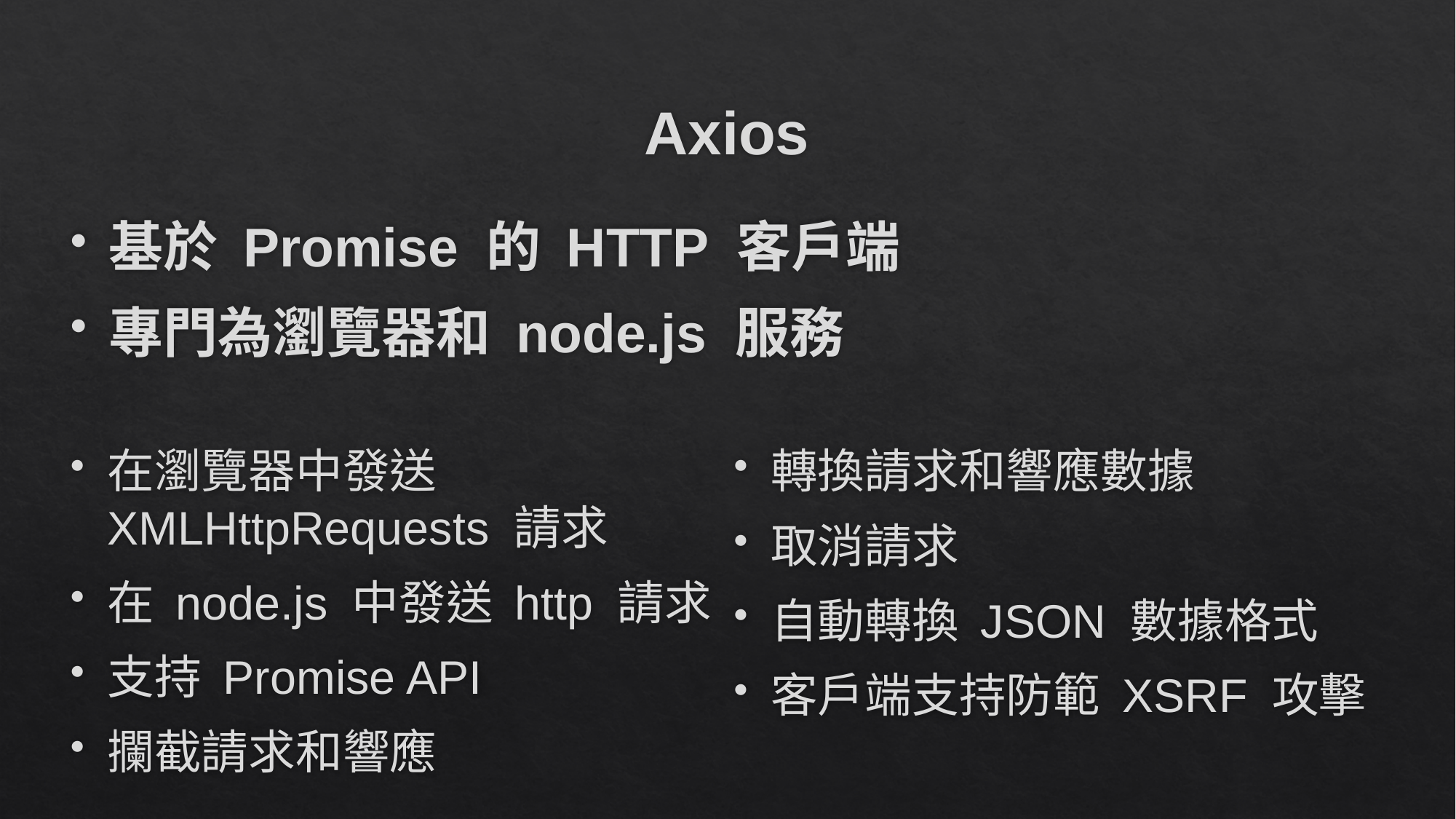

# Axios
基於 Promise 的 HTTP 客戶端
專門為瀏覽器和 node.js 服務

在瀏覽器中發送 XMLHttpRequests 請求
在 node.js 中發送 http 請求
支持 Promise API
攔截請求和響應
轉換請求和響應數據
取消請求
自動轉換 JSON 數據格式
客戶端支持防範 XSRF 攻擊